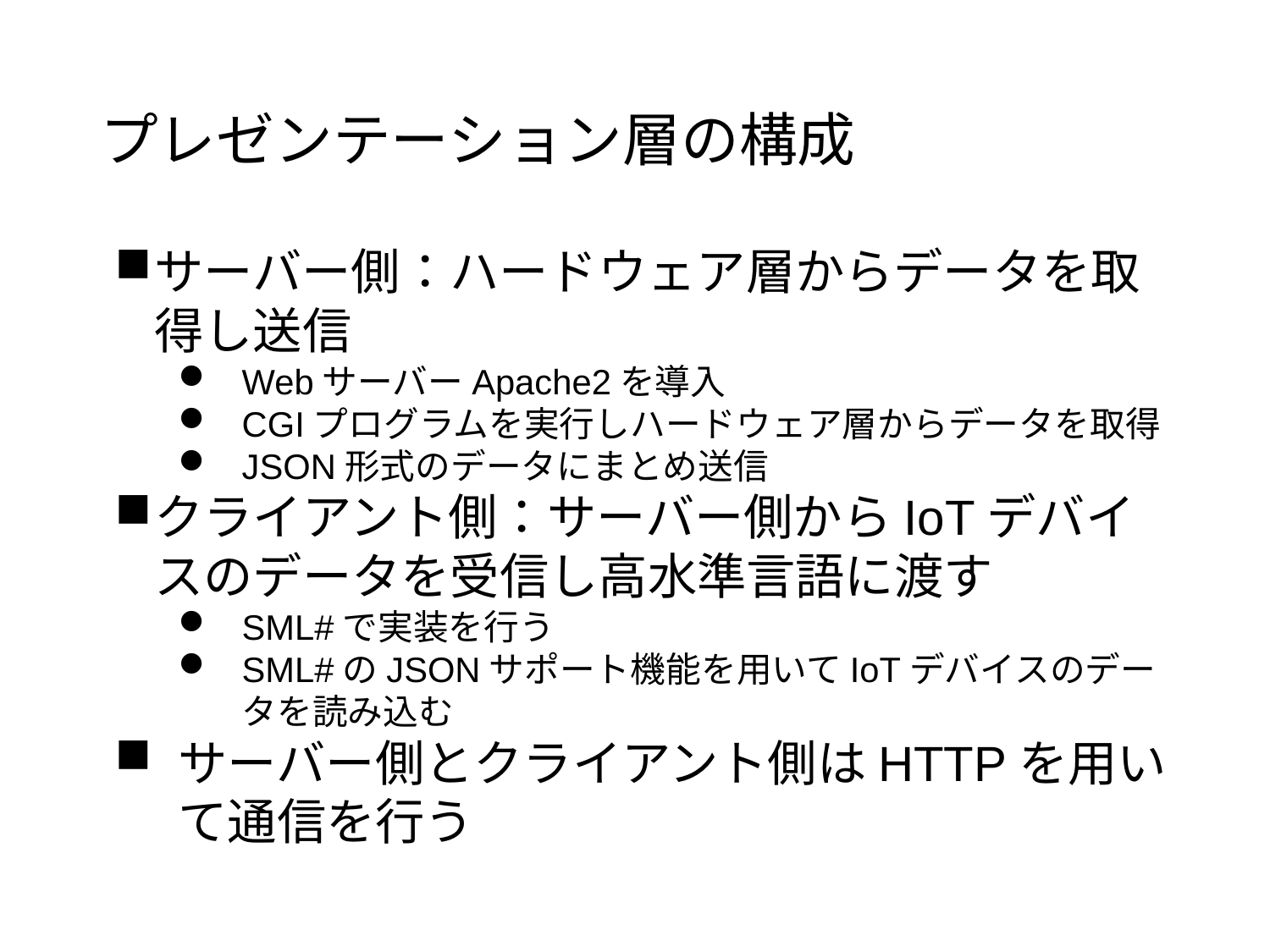

# プレゼンテーション層の構成
サーバー側：ハードウェア層からデータを取得し送信
WebサーバーApache2を導入
CGIプログラムを実行しハードウェア層からデータを取得
JSON形式のデータにまとめ送信
クライアント側：サーバー側からIoTデバイスのデータを受信し高水準言語に渡す
SML#で実装を行う
SML#のJSONサポート機能を用いてIoTデバイスのデータを読み込む
サーバー側とクライアント側はHTTPを用いて通信を行う